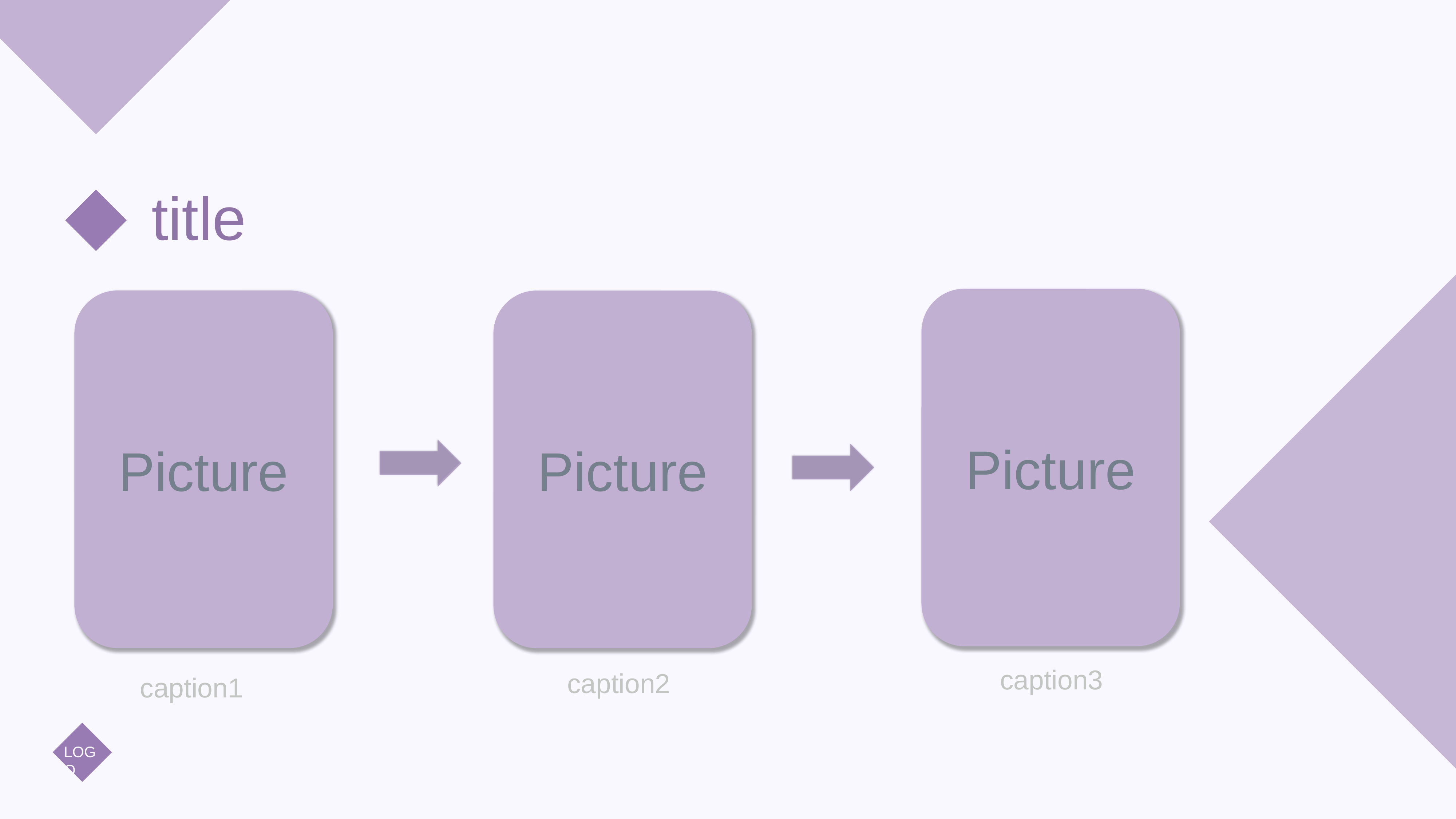

title

Picture

Picture

Picture

这里输入文字这里输入文字这里输入文字这里输入文字这里输入文字这里输入文字这里输入文字这里输入文字这里输入文字这里输入文字这里输入文字这里输入文字这里输入文字这里输入文字这里输入文字这里输入文字这里输入文字这里输入文字这里输入文字这里输入文字

caption3
caption2
caption1